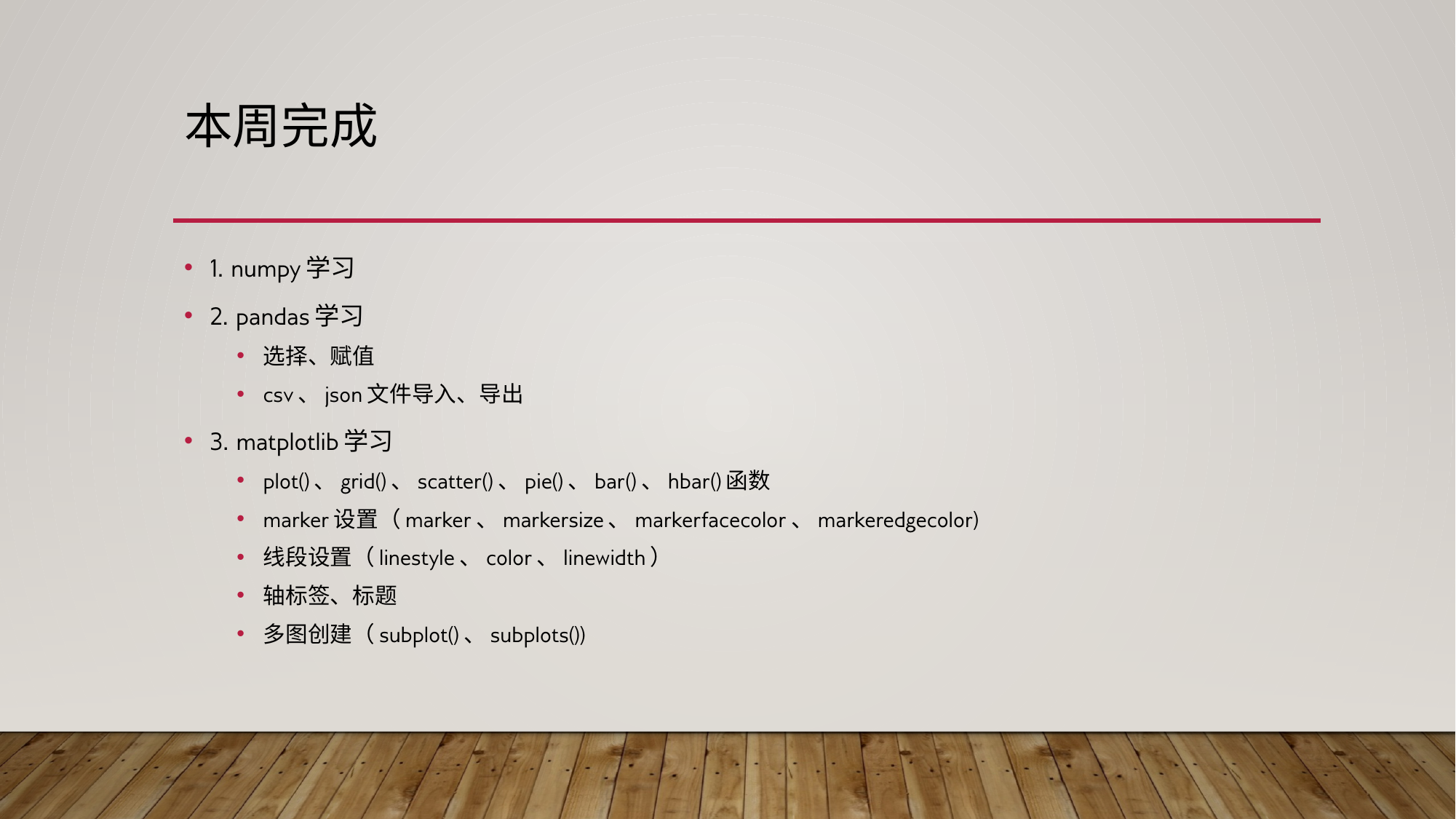

# 本周完成
1. numpy学习
2. pandas学习
选择、赋值
csv、json文件导入、导出
3. matplotlib学习
plot()、grid()、scatter()、pie()、bar()、hbar()函数
marker设置（marker、markersize、markerfacecolor、markeredgecolor)
线段设置（linestyle、color、linewidth）
轴标签、标题
多图创建（subplot()、subplots())